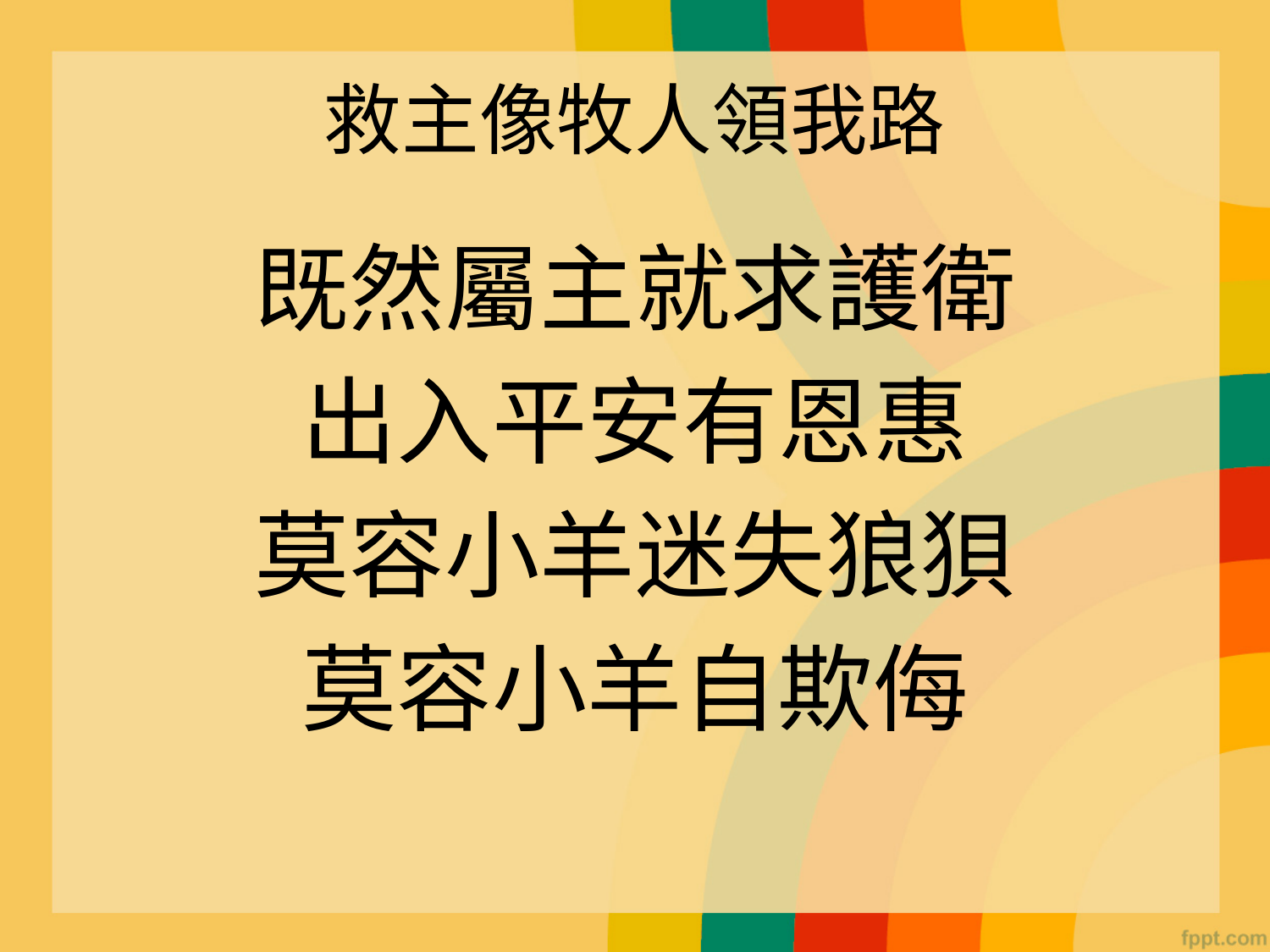

# 救主像牧人領我路
既然屬主就求護衛
出入平安有恩惠
莫容小羊迷失狼狽
莫容小羊自欺侮